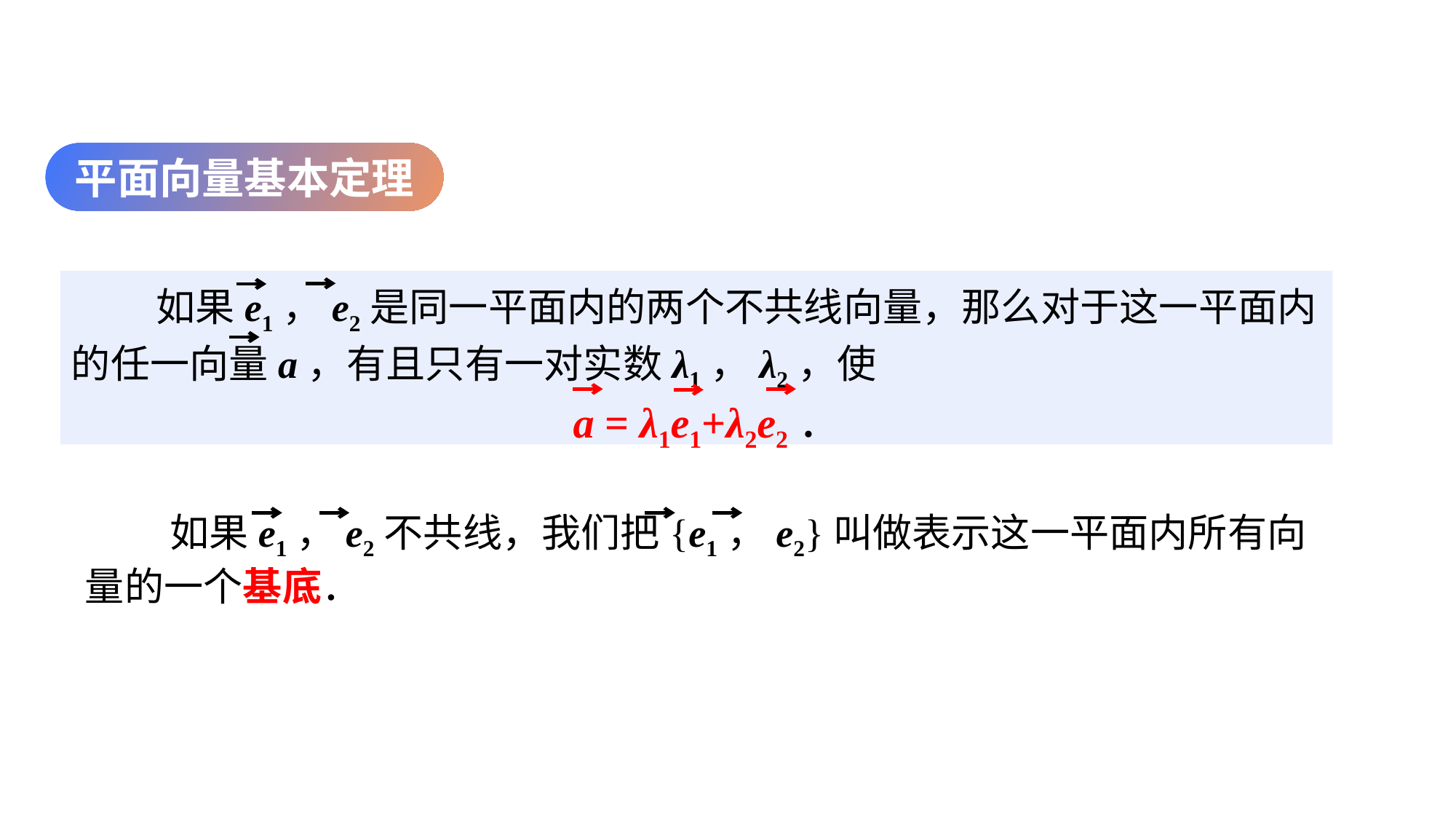

平面向量基本定理

　　如果e1，e2是同一平面内的两个不共线向量，那么对于这一平面内的任一向量a，有且只有一对实数λ1，λ2，使
                                                   a = λ1e1+λ2e2．
　　如果e1，e2不共线，我们把{e1，e2}叫做表示这一平面内所有向量的一个基底．